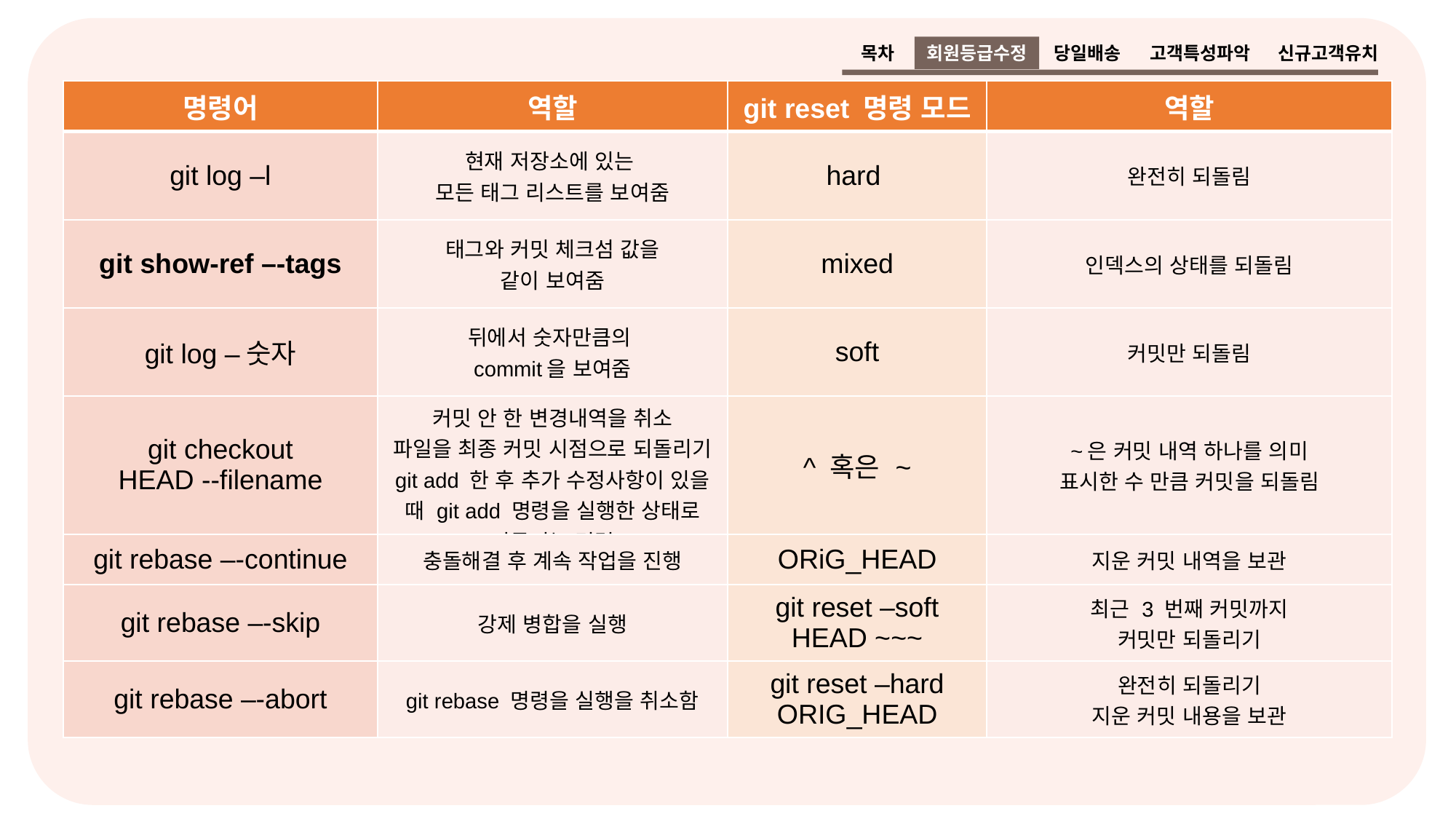

목차
회원등급수정
당일배송
고객특성파악
신규고객유치

| 명령어 | 역할 | git reset 명령 모드 | 역할 |
| --- | --- | --- | --- |
| git log –l | 현재 저장소에 있는 모든 태그 리스트를 보여줌 | hard | 완전히 되돌림 |
| git show-ref –-tags | 태그와 커밋 체크섬 값을 같이 보여줌 | mixed | 인덱스의 상태를 되돌림 |
| git log –숫자 | 뒤에서 숫자만큼의 commit을 보여줌 | soft | 커밋만 되돌림 |
| git checkout HEAD --filename | 커밋 안 한 변경내역을 취소 파일을 최종 커밋 시점으로 되돌리기 git add 한 후 추가 수정사항이 있을 때 git add 명령을 실행한 상태로 되돌리는 명령 | ^ 혹은 ~ | ~은 커밋 내역 하나를 의미 표시한 수 만큼 커밋을 되돌림 |
| git rebase –-continue | 충돌해결 후 계속 작업을 진행 | ORiG\_HEAD | 지운 커밋 내역을 보관 |
| git rebase –-skip | 강제 병합을 실행 | git reset –soft HEAD ~~~ | 최근 3 번째 커밋까지 커밋만 되돌리기 |
| git rebase –-abort | git rebase 명령을 실행을 취소함 | git reset –hard ORIG\_HEAD | 완전히 되돌리기 지운 커밋 내용을 보관 |